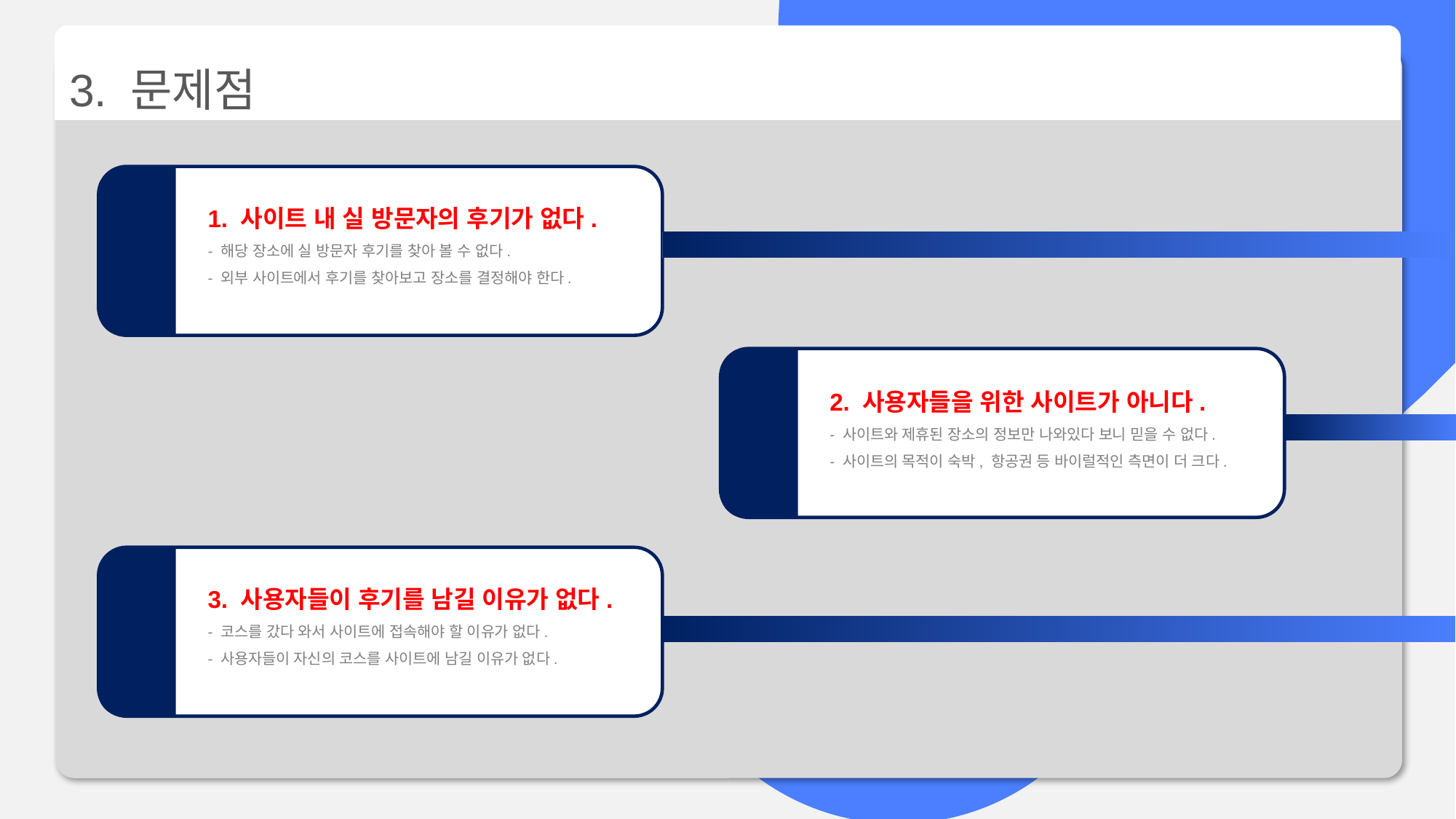

3. 문제점

1. 사이트 내 실 방문자의 후기가 없다.
- 해당 장소에 실 방문자 후기를 찾아 볼 수 없다.
- 외부 사이트에서 후기를 찾아보고 장소를 결정해야 한다.

2. 사용자들을 위한 사이트가 아니다.
- 사이트와 제휴된 장소의 정보만 나와있다 보니 믿을 수 없다.
- 사이트의 목적이 숙박, 항공권 등 바이럴적인 측면이 더 크다.

3. 사용자들이 후기를 남길 이유가 없다.
- 코스를 갔다 와서 사이트에 접속해야 할 이유가 없다.
- 사용자들이 자신의 코스를 사이트에 남길 이유가 없다.